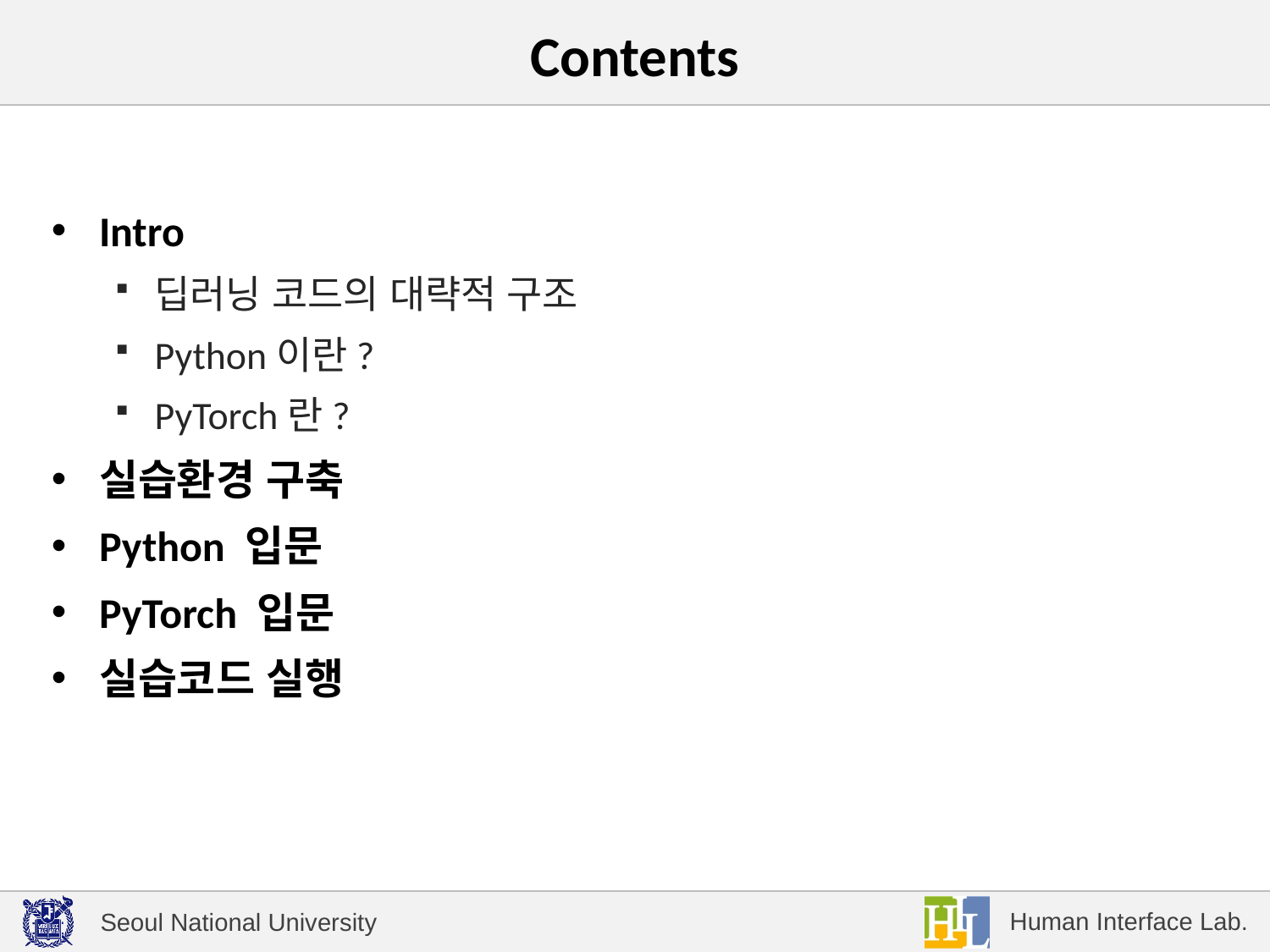

# Contents
Intro
딥러닝 코드의 대략적 구조
Python이란?
PyTorch란?
실습환경 구축
Python 입문
PyTorch 입문
실습코드 실행